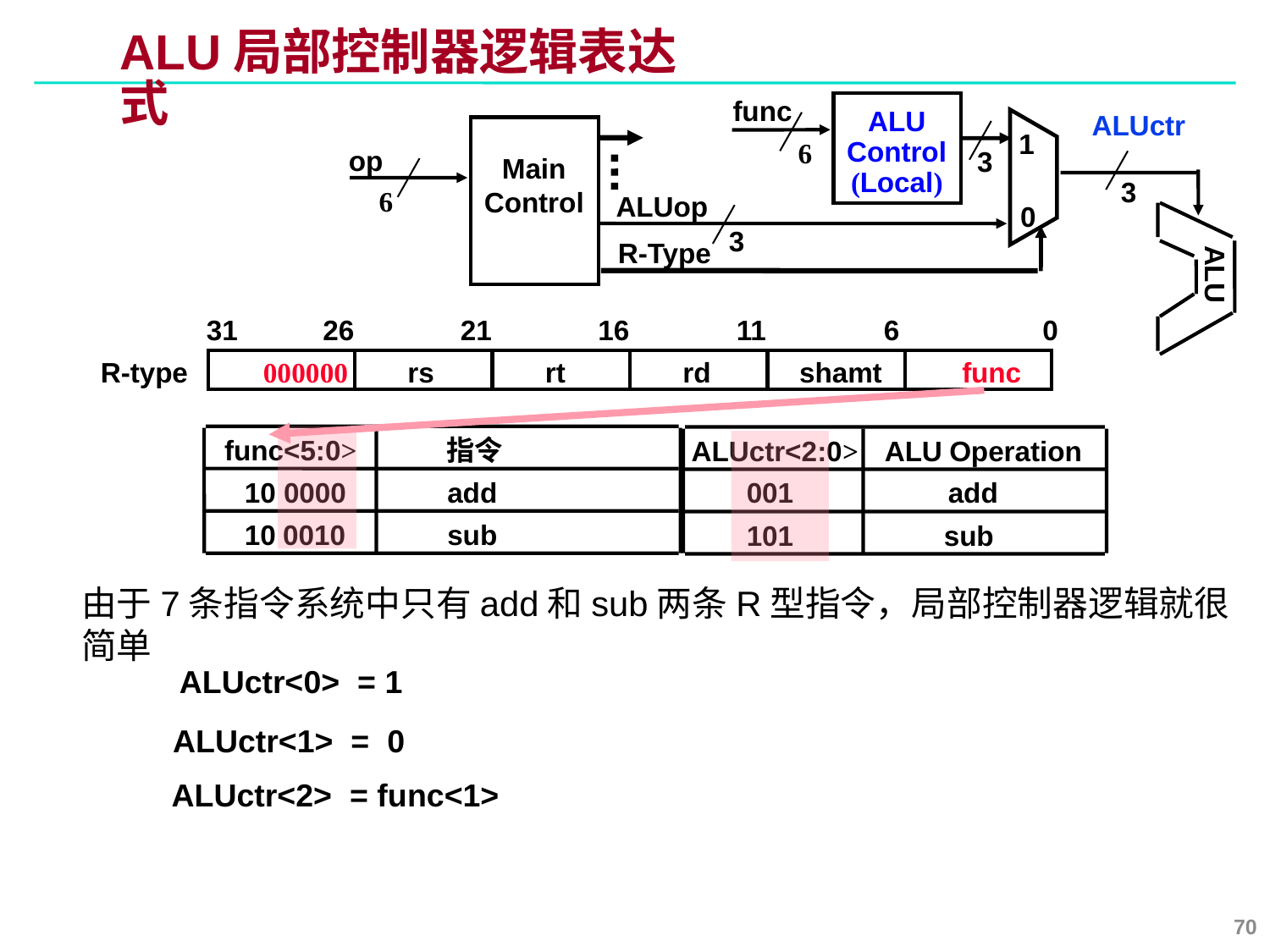

# ALU局部控制器逻辑表达式
func

ALU
Control
(Local)
ALUctr

1

6
op

Main
Control

6
ALUop
0

R-Type

3
3

3
ALU
31
26
21
16
11
6
0
000000

rs

rt

rd

shamt

func

R-type

func<5:0>
指令

ALUctr<2:0>

ALU Operation

10 0000
add

001
add

10 0010
sub

101
  sub

由于7条指令系统中只有add和sub两条R型指令，局部控制器逻辑就很简单
ALUctr<0>  = 1
ALUctr<1>  =  0
ALUctr<2>  = func<1>
70